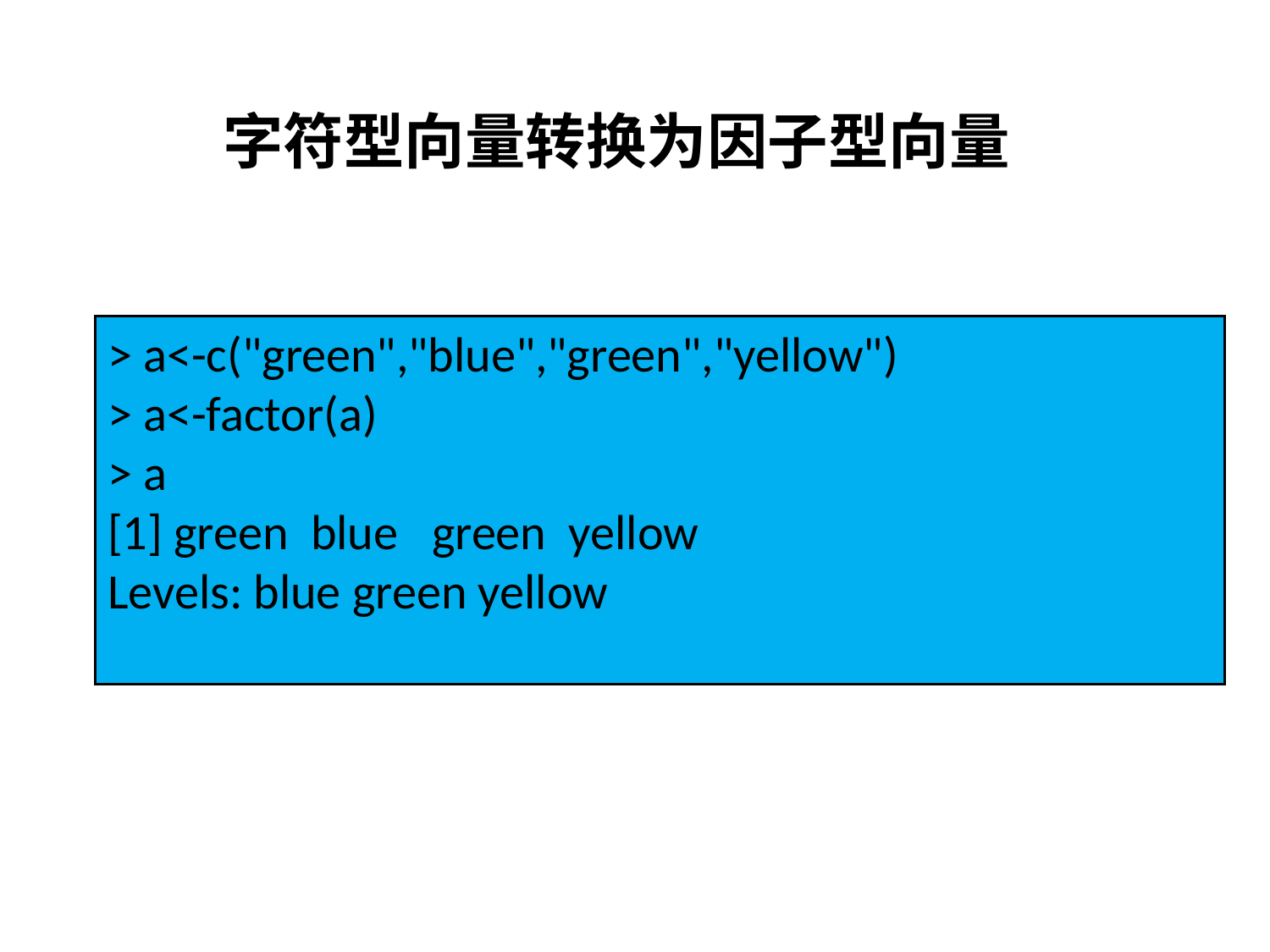

# 字符型向量转换为因子型向量
> a<-c("green","blue","green","yellow")
> a<-factor(a)
> a
[1] green  blue   green  yellow
Levels: blue green yellow